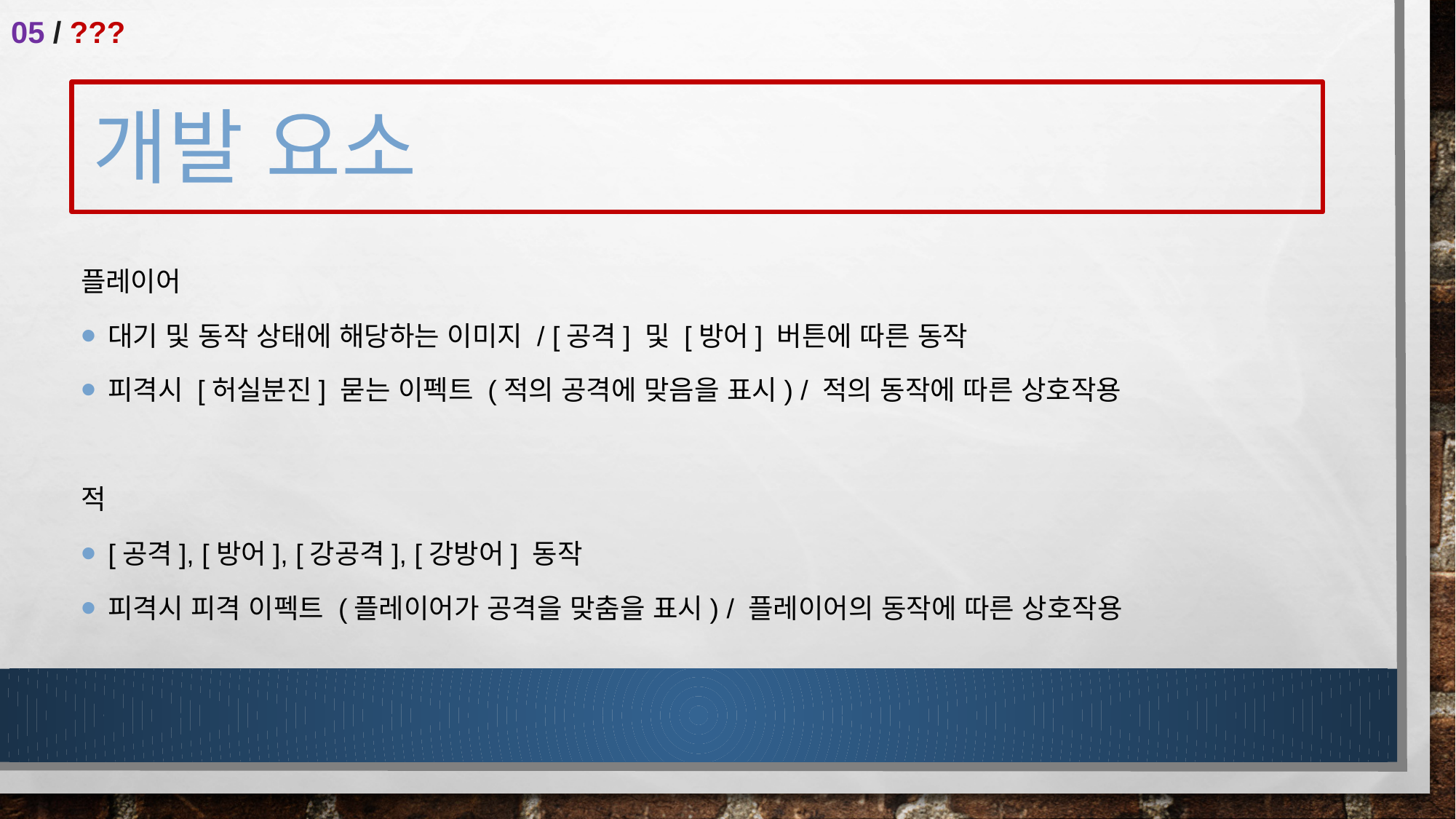

05 / ???

# 개발 요소

플레이어
대기 및 동작 상태에 해당하는 이미지 / [공격] 및 [방어] 버튼에 따른 동작
피격시 [허실분진] 묻는 이펙트 (적의 공격에 맞음을 표시) / 적의 동작에 따른 상호작용

적
[공격], [방어], [강공격], [강방어] 동작
피격시 피격 이펙트 (플레이어가 공격을 맞춤을 표시) / 플레이어의 동작에 따른 상호작용